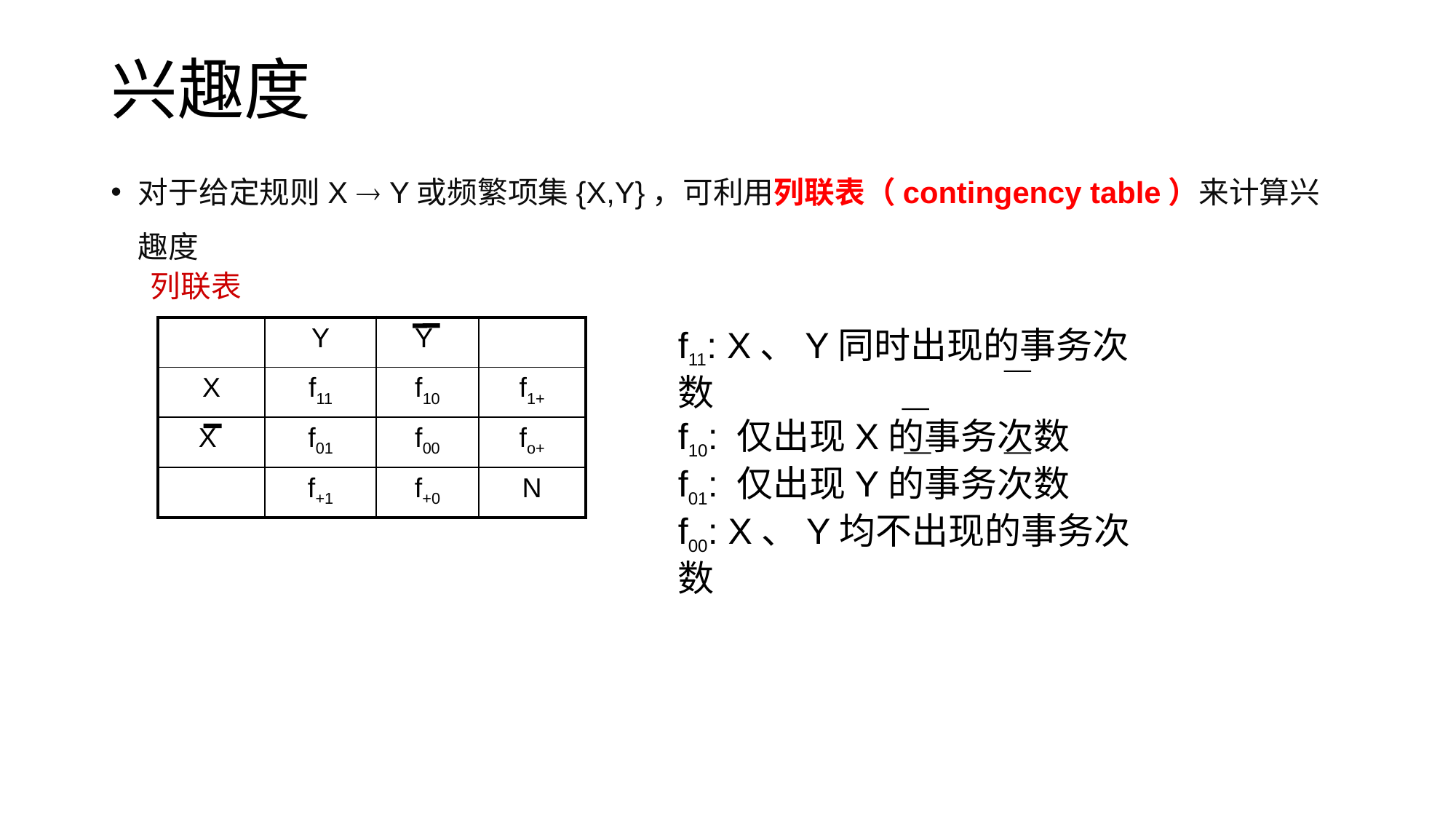

# 兴趣度
对于给定规则X → Y或频繁项集{X,Y}，可利用列联表（contingency table）来计算兴趣度
列联表
f11: X、Y同时出现的事务次数
f10: 仅出现X的事务次数
f01: 仅出现Y的事务次数
f00: X、Y均不出现的事务次数

|  | Y | Y |  |
| --- | --- | --- | --- |
| X | f11 | f10 | f1+ |
| X | f01 | f00 | fo+ |
|  | f+1 | f+0 | N |